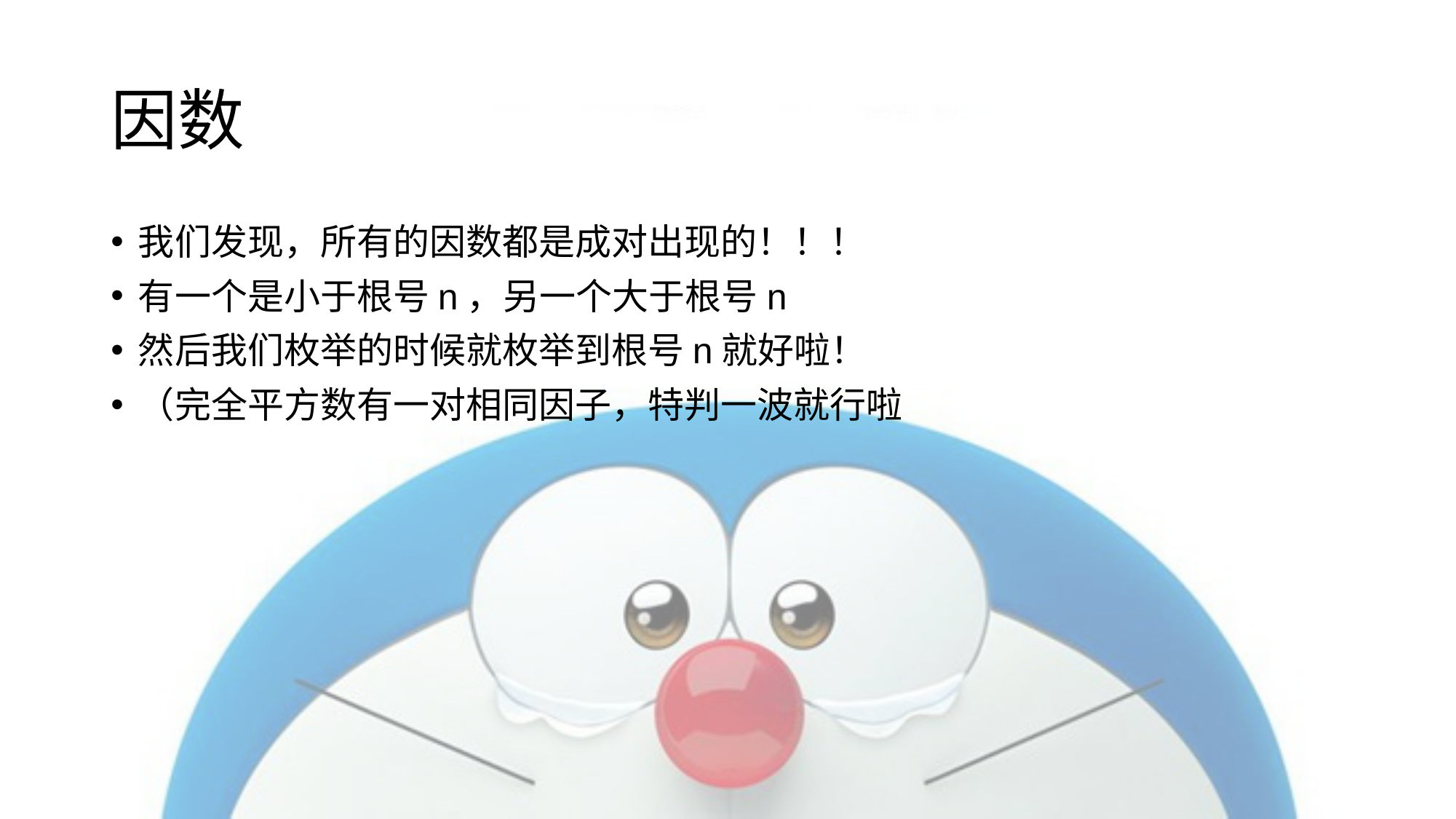

# 因数
我们发现，所有的因数都是成对出现的！！！
有一个是小于根号n，另一个大于根号n
然后我们枚举的时候就枚举到根号n就好啦！
（完全平方数有一对相同因子，特判一波就行啦